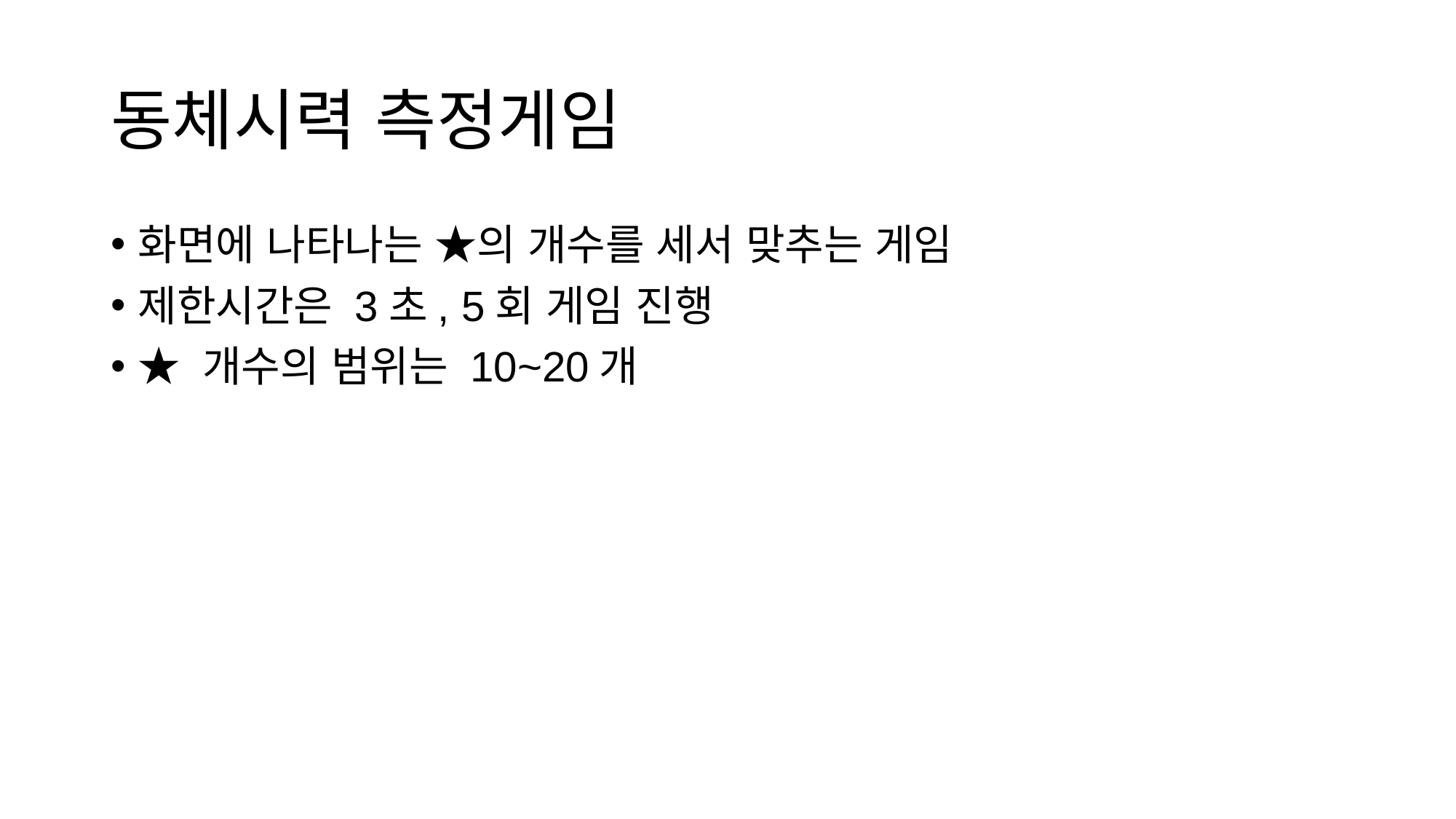

# 동체시력 측정게임
화면에 나타나는 ★의 개수를 세서 맞추는 게임
제한시간은 3초, 5회 게임 진행
★ 개수의 범위는 10~20개